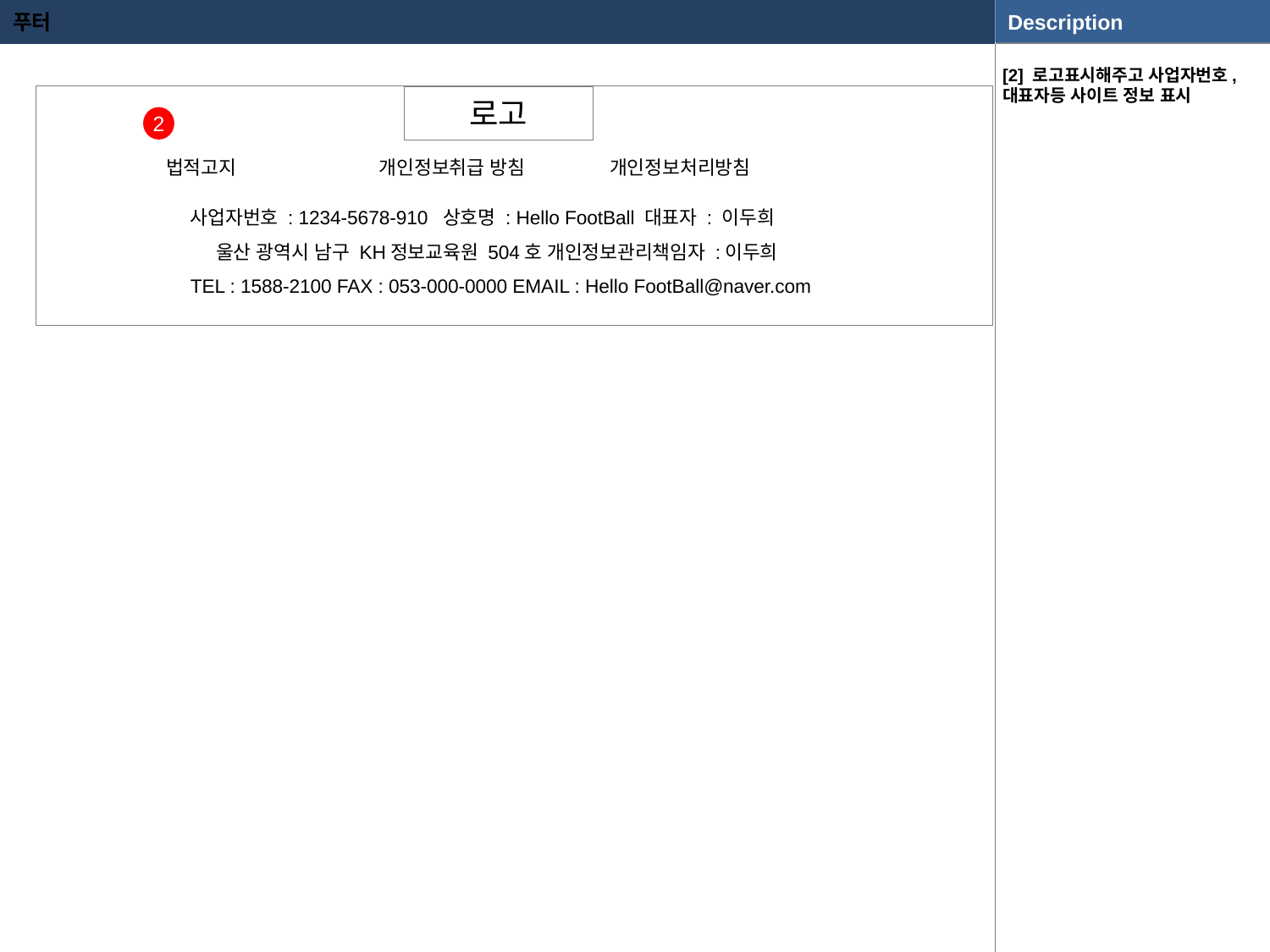

푸터

[2] 로고표시해주고 사업자번호,대표자등 사이트 정보 표시

로고
2
법적고지                           개인정보취급 방침                개인정보처리방침
사업자번호 : 1234-5678-910  상호명 : Hello FootBall 대표자 : 이두희
    울산 광역시 남구 KH정보교육원 504호 개인정보관리책임자 :이두희
TEL : 1588-2100 FAX : 053-000-0000 EMAIL : Hello FootBall@naver.com